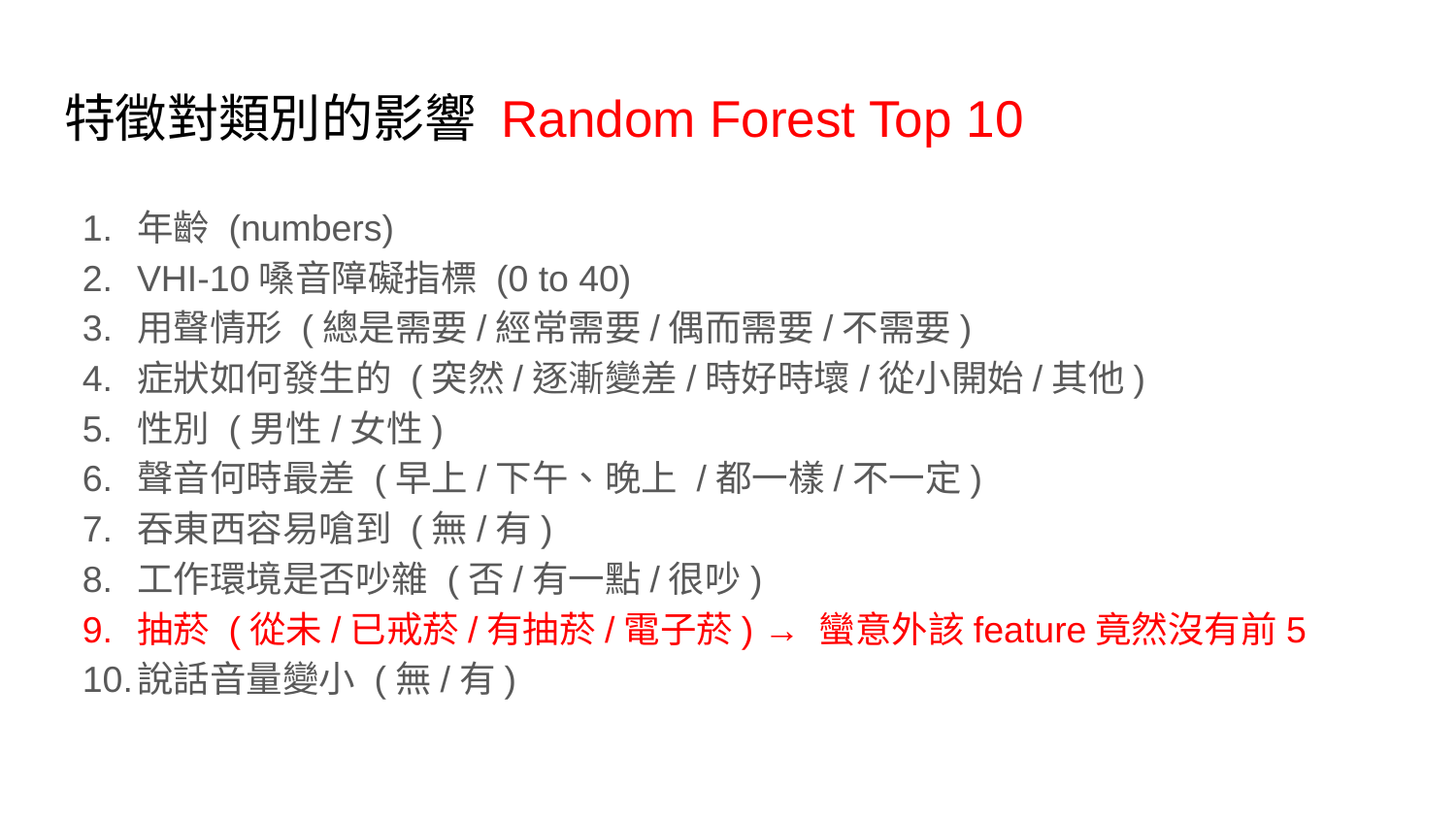

# 特徵對類別的影響 Random Forest Top 10

年齡 (numbers)
VHI-10嗓音障礙指標 (0 to 40)
用聲情形 (總是需要/經常需要/偶而需要/不需要)
症狀如何發生的 (突然/逐漸變差/時好時壞/從小開始/其他)
性別 (男性/女性)
聲音何時最差 (早上/下午、晚上 /都一樣/不一定)
吞東西容易嗆到 (無/有)
工作環境是否吵雜 (否/有一點/很吵)
抽菸 (從未/已戒菸/有抽菸/電子菸) → 蠻意外該feature竟然沒有前5
說話音量變小 (無/有)